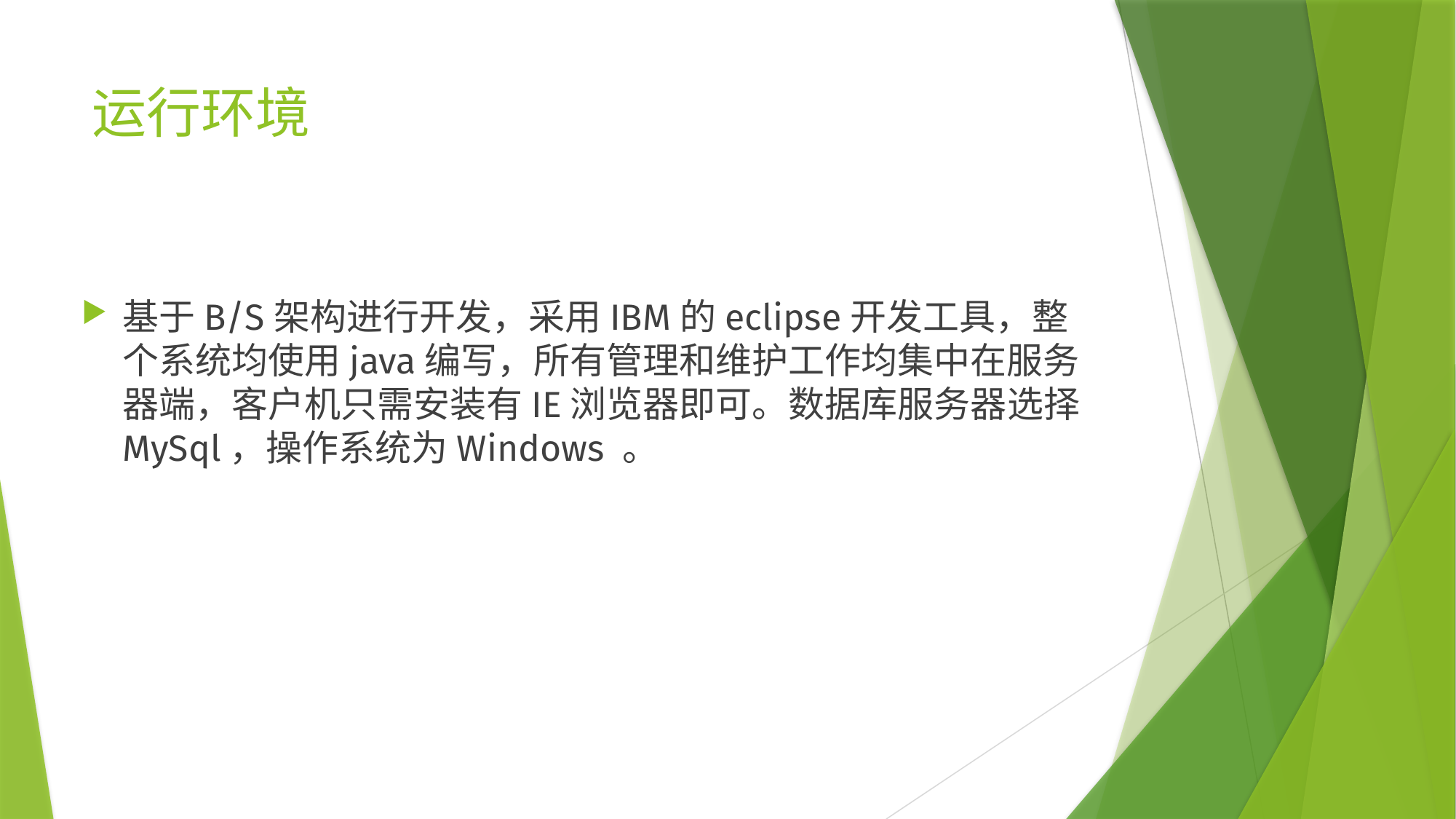

# 运行环境
基于B/S架构进行开发，采用IBM的eclipse开发工具，整个系统均使用java编写，所有管理和维护工作均集中在服务器端，客户机只需安装有IE浏览器即可。数据库服务器选择MySql，操作系统为Windows 。